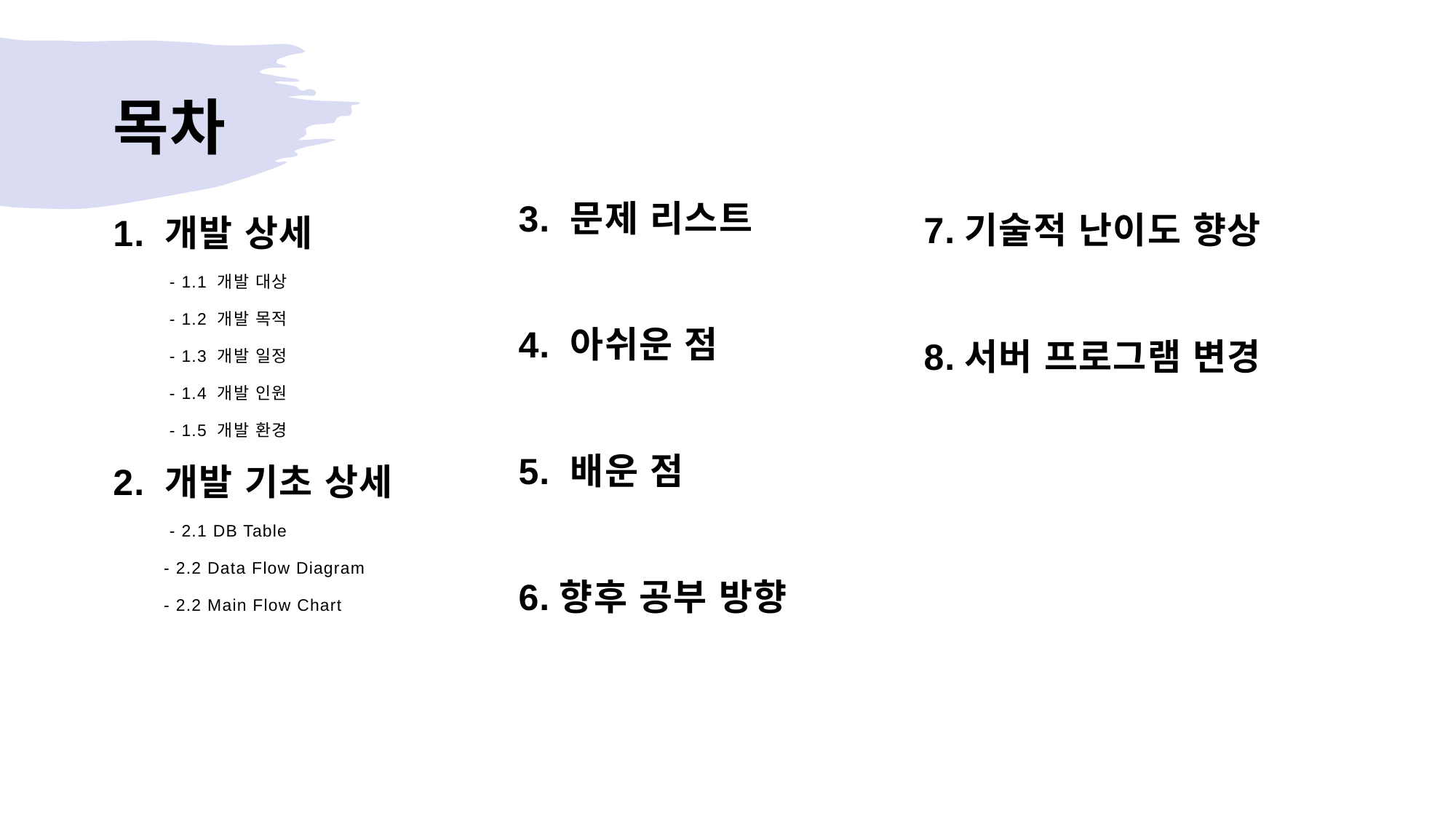

# 목차
3. 문제 리스트

4. 아쉬운 점

5. 배운 점

6.향후 공부 방향

7.기술적 난이도 향상

8.서버 프로그램 변경

1. 개발 상세
          - 1.1 개발 대상
          - 1.2 개발 목적
          - 1.3 개발 일정
          - 1.4 개발 인원
          - 1.5 개발 환경
2. 개발 기초 상세
          - 2.1 DB Table
         - 2.2 Data Flow Diagram
         - 2.2 Main Flow Chart